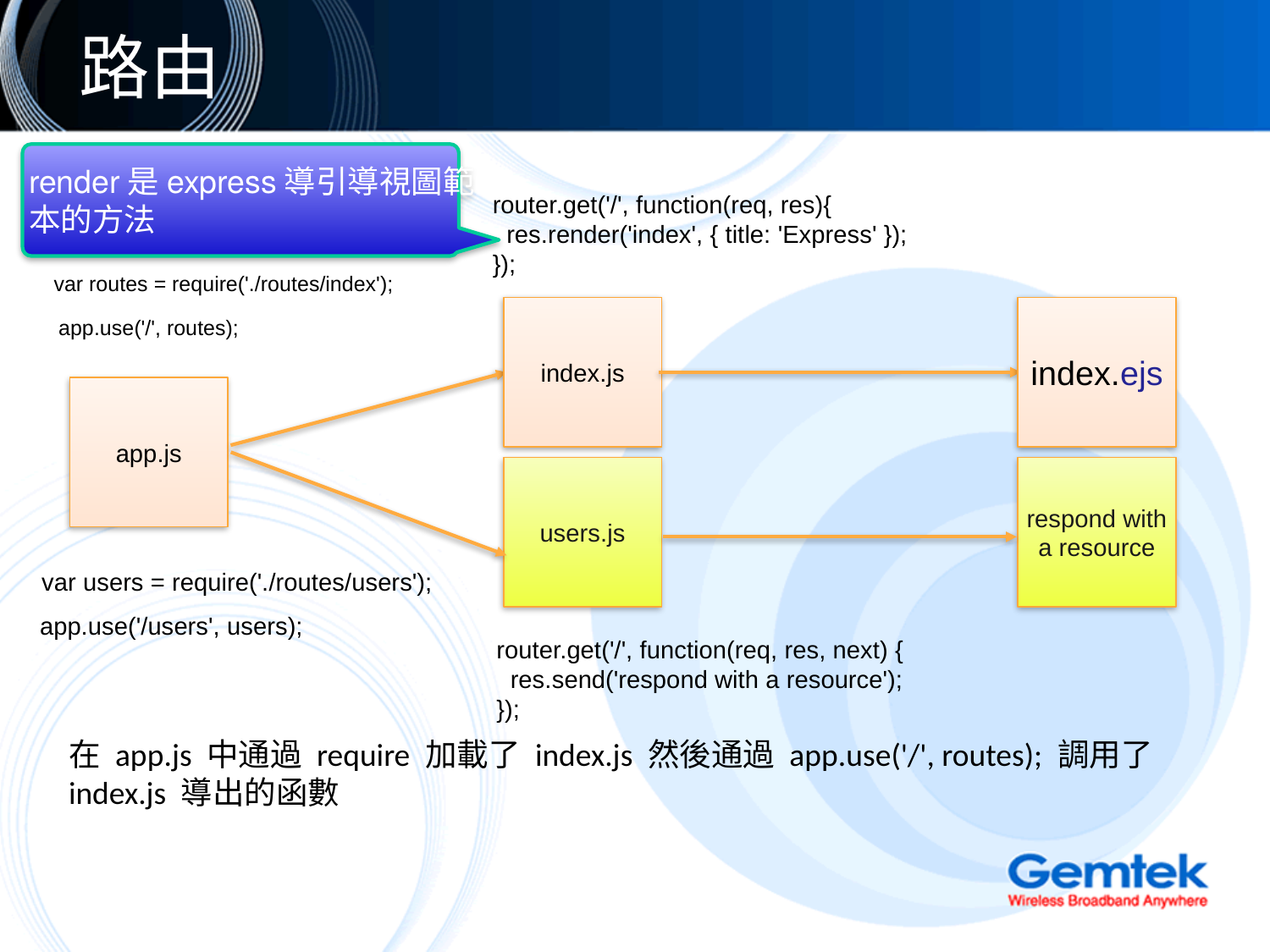

# 路由
render是express導引導視圖範本的方法
router.get('/', function(req, res){
  res.render('index', { title: 'Express' });
});

var routes = require('./routes/index');

index.js

index.ejs
app.use('/', routes);

app.js

users.js

respond with a resource

var users = require('./routes/users');
app.use('/users', users);
router.get('/', function(req, res, next) {
  res.send('respond with a resource');
});
28
在 app.js 中通過 require 加載了 index.js 然後通過 app.use('/', routes); 調用了 index.js 導出的函數